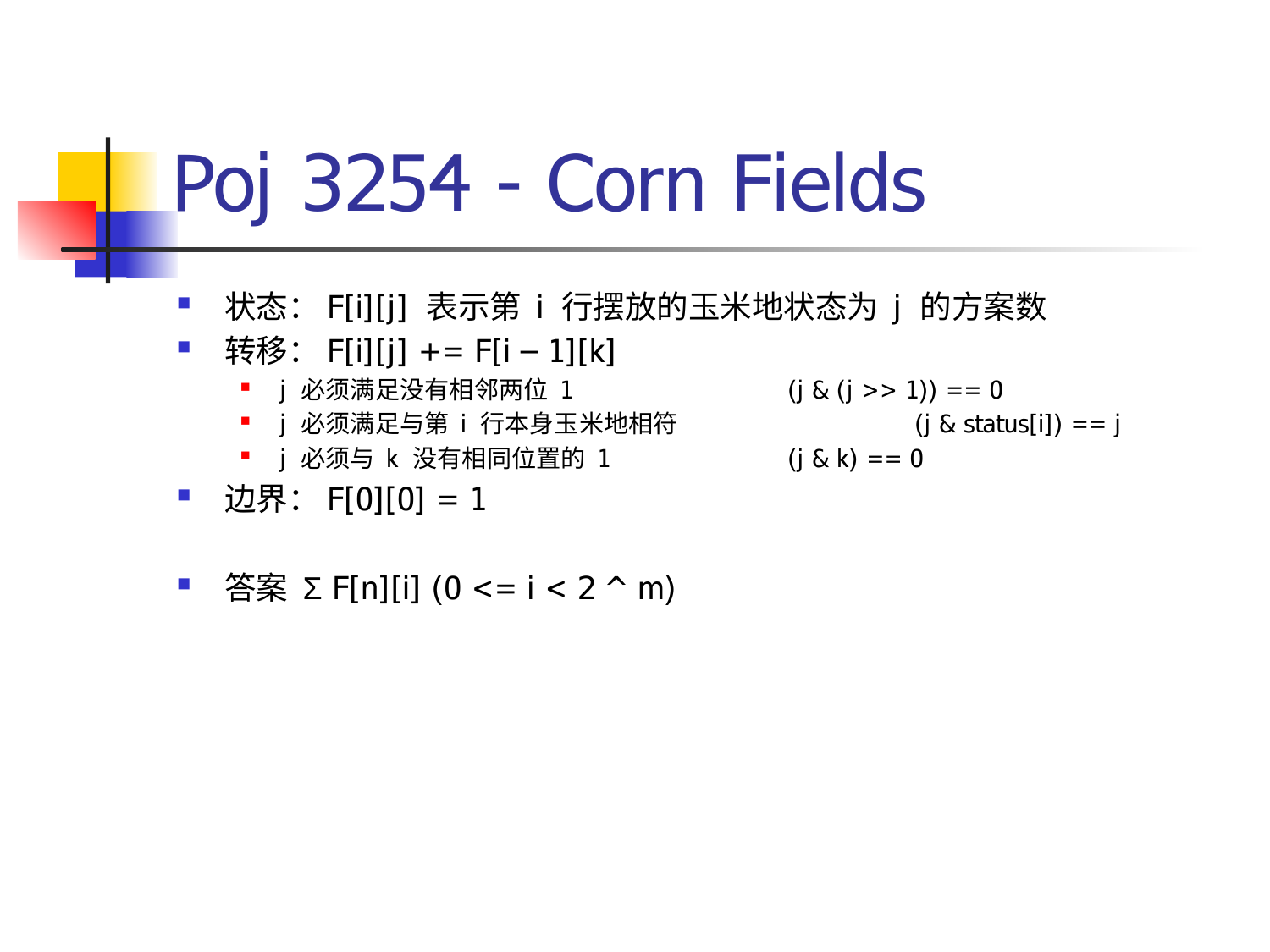

# Poj 3254 - Corn Fields
状态：F[i][j] 表示第 i 行摆放的玉米地状态为 j 的方案数
转移：F[i][j] += F[i – 1][k]
j 必须满足没有相邻两位 1		(j & (j >> 1)) == 0
j 必须满足与第 i 行本身玉米地相符		(j & status[i]) == j
j 必须与 k 没有相同位置的 1		(j & k) == 0
边界：F[0][0] = 1

答案 Σ F[n][i] (0 <= i < 2 ^ m)